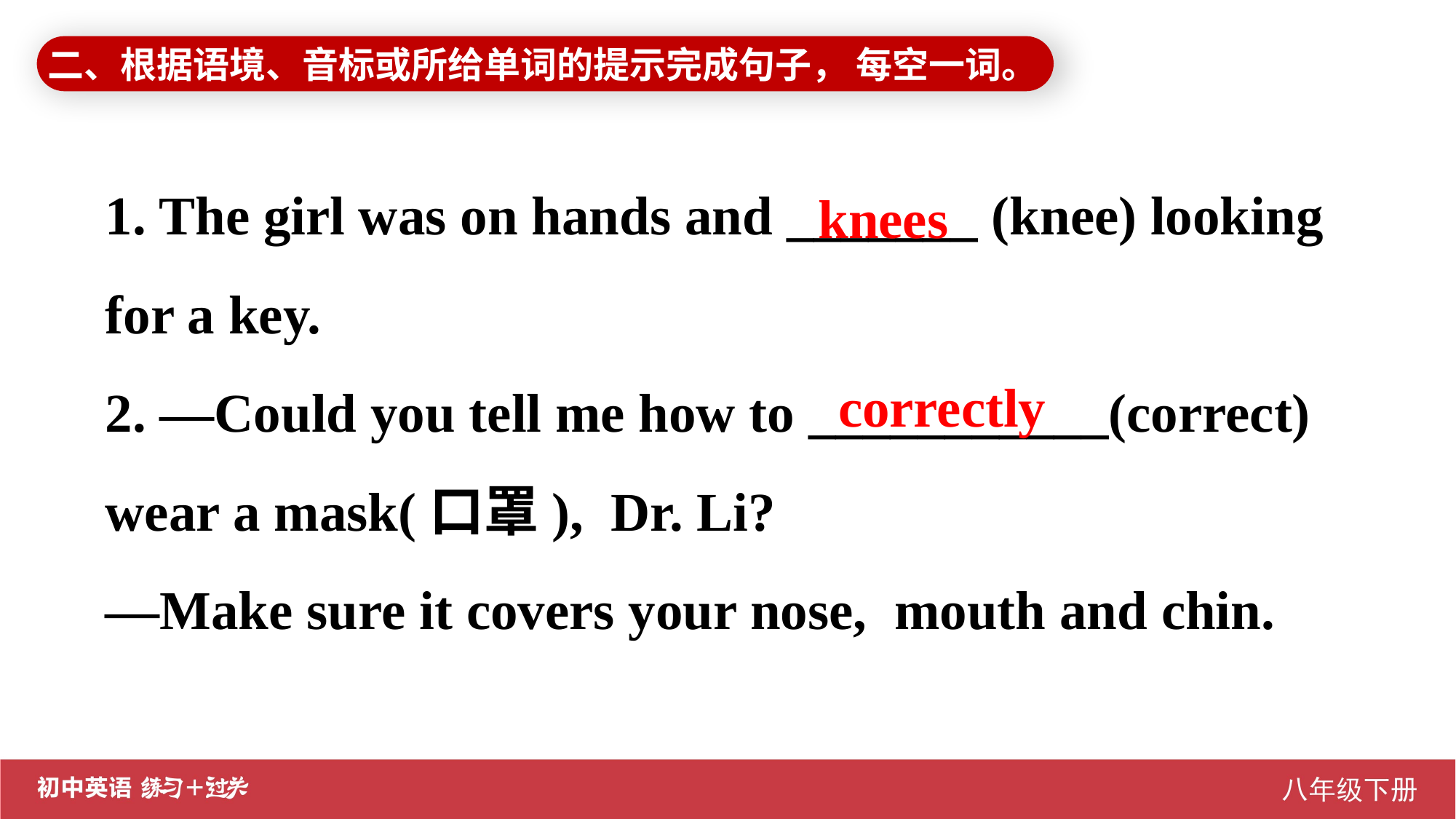

二、根据语境、音标或所给单词的提示完成句子， 每空一词。
1. The girl was on hands and _______ (knee) looking for a key.
2. —Could you tell me how to ___________(correct) wear a mask(口罩),  Dr. Li?
—Make sure it covers your nose,  mouth and chin.
 knees
correctly